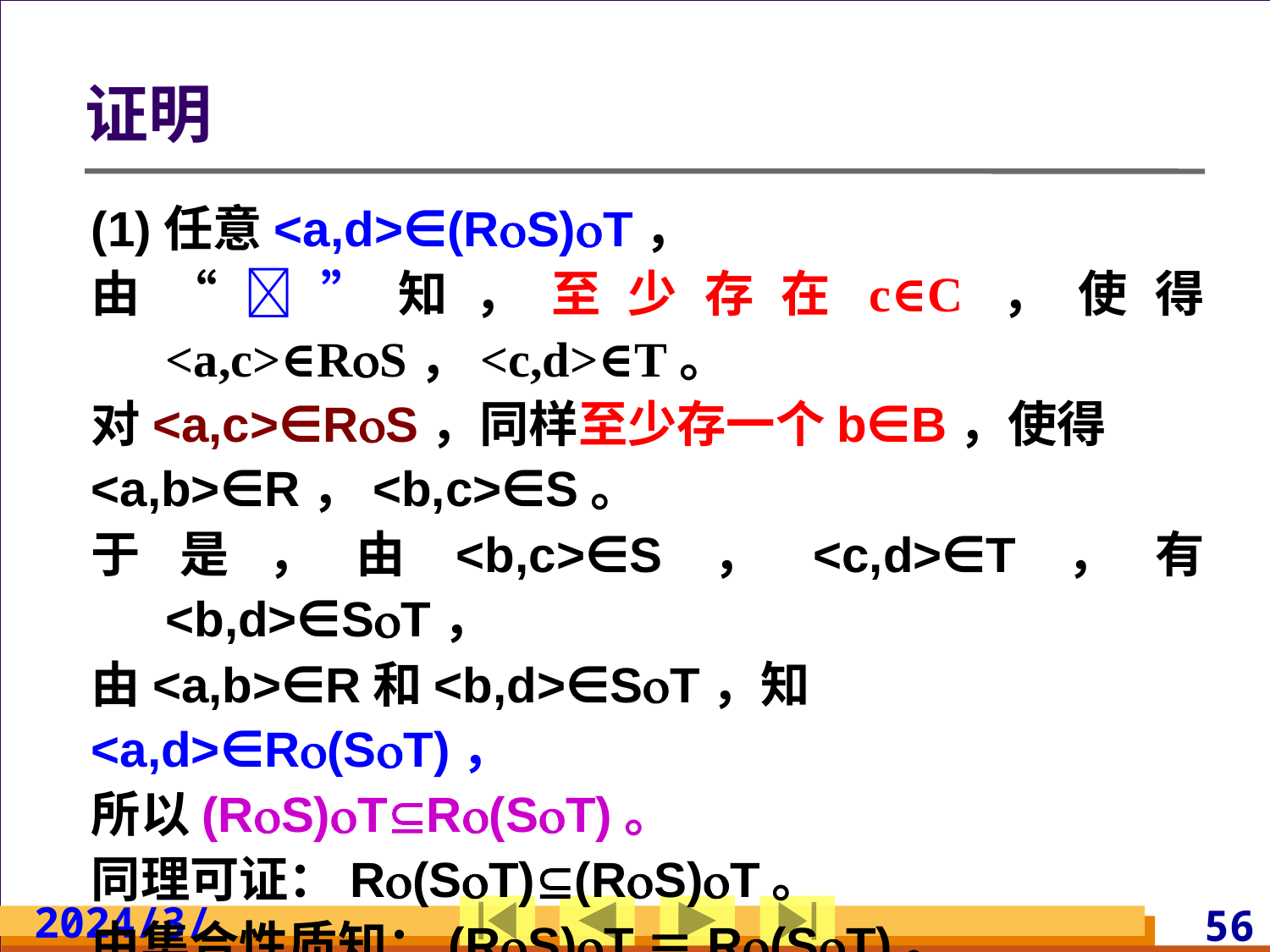

# 证明
(1)任意<a,d>∈(RοS)οT，
由“ο”知，至少存在c∈C，使得<a,c>∈RοS，<c,d>∈T。
对<a,c>∈RοS，同样至少存一个b∈B，使得
<a,b>∈R，<b,c>∈S。
于是，由<b,c>∈S，<c,d>∈T，有<b,d>∈SοT，
由<a,b>∈R和<b,d>∈SοT，知
<a,d>∈Rο(SοT)，
所以(RοS)οT⊆Rο(SοT)。
同理可证：Rο(SοT)⊆(RοS)οT。
由集合性质知：(RοS)οT＝Rο(SοT)。
2024/3/10